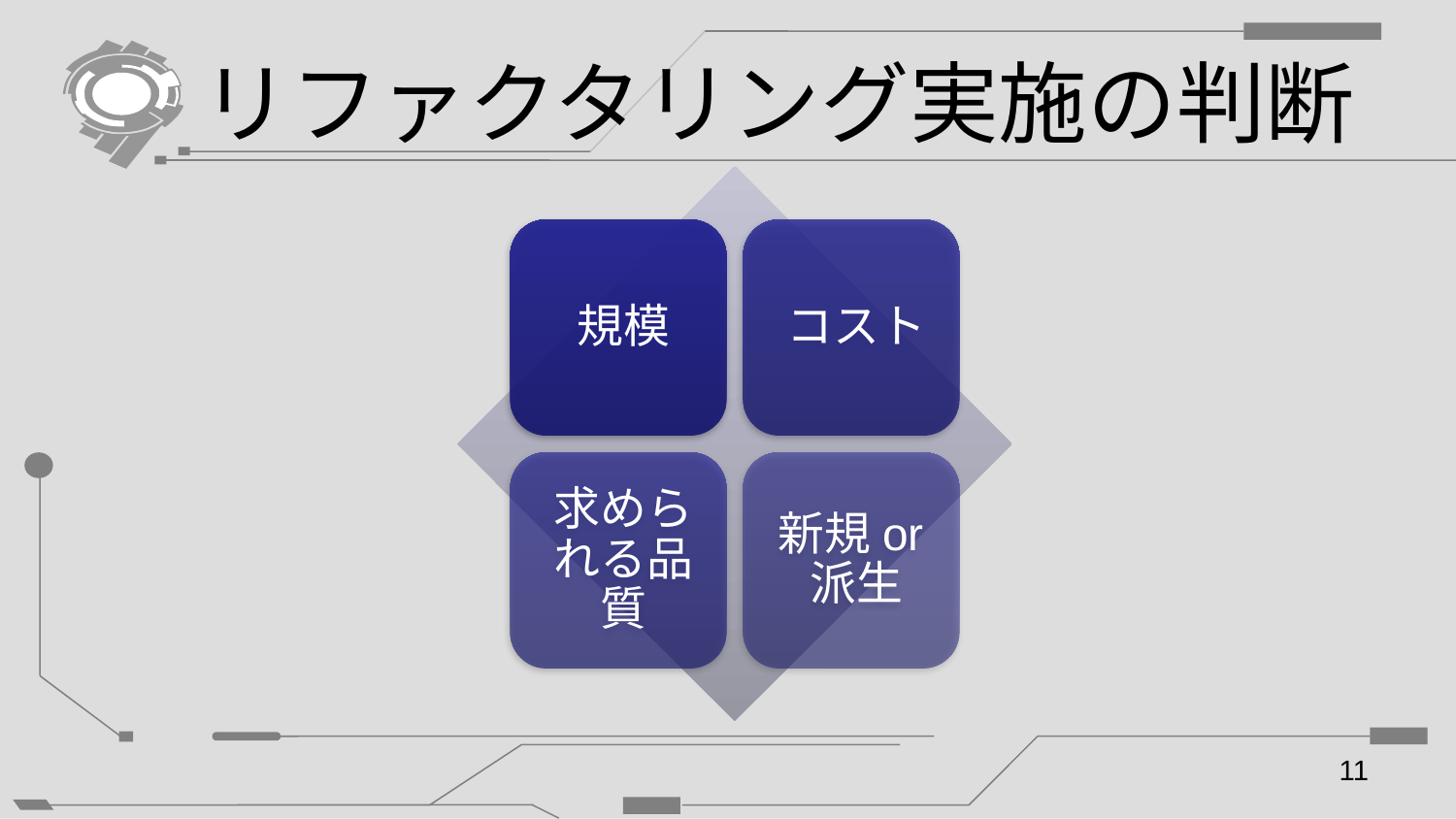

# リファクタリング実施の判断
規模
コスト
求められる品質
新規or派生
11